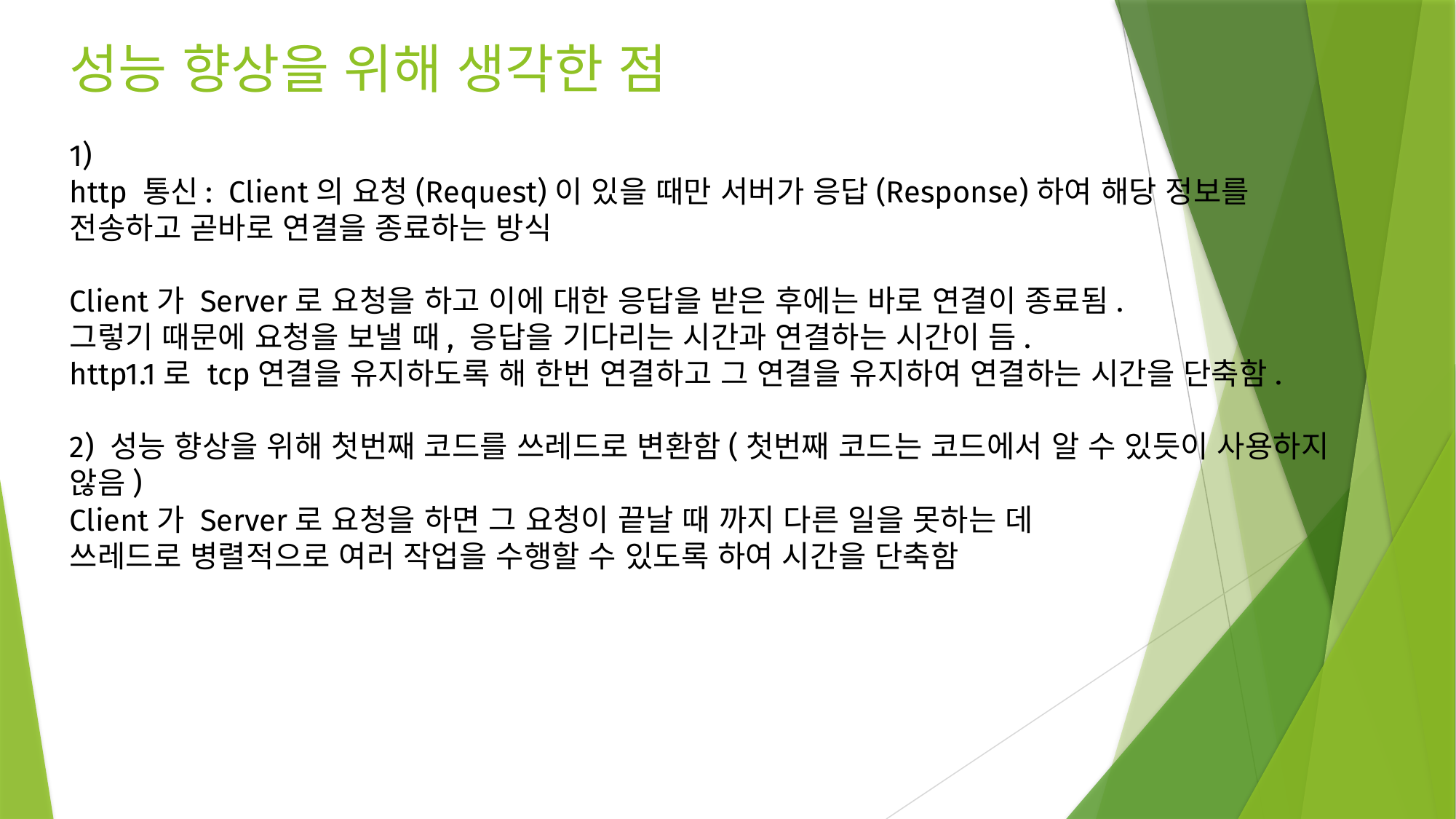

성능 향상을 위해 생각한 점
1)
http 통신:  Client의 요청(Request)이 있을 때만 서버가 응답(Response)하여 해당 정보를 전송하고 곧바로 연결을 종료하는 방식

Client가 Server로 요청을 하고 이에 대한 응답을 받은 후에는 바로 연결이 종료됨.
그렇기 때문에 요청을 보낼 때, 응답을 기다리는 시간과 연결하는 시간이 듬.
http1.1로 tcp연결을 유지하도록 해 한번 연결하고 그 연결을 유지하여 연결하는 시간을 단축함.

2) 성능 향상을 위해 첫번째 코드를 쓰레드로 변환함(첫번째 코드는 코드에서 알 수 있듯이 사용하지 않음)
Client가 Server로 요청을 하면 그 요청이 끝날 때 까지 다른 일을 못하는 데
쓰레드로 병렬적으로 여러 작업을 수행할 수 있도록 하여 시간을 단축함